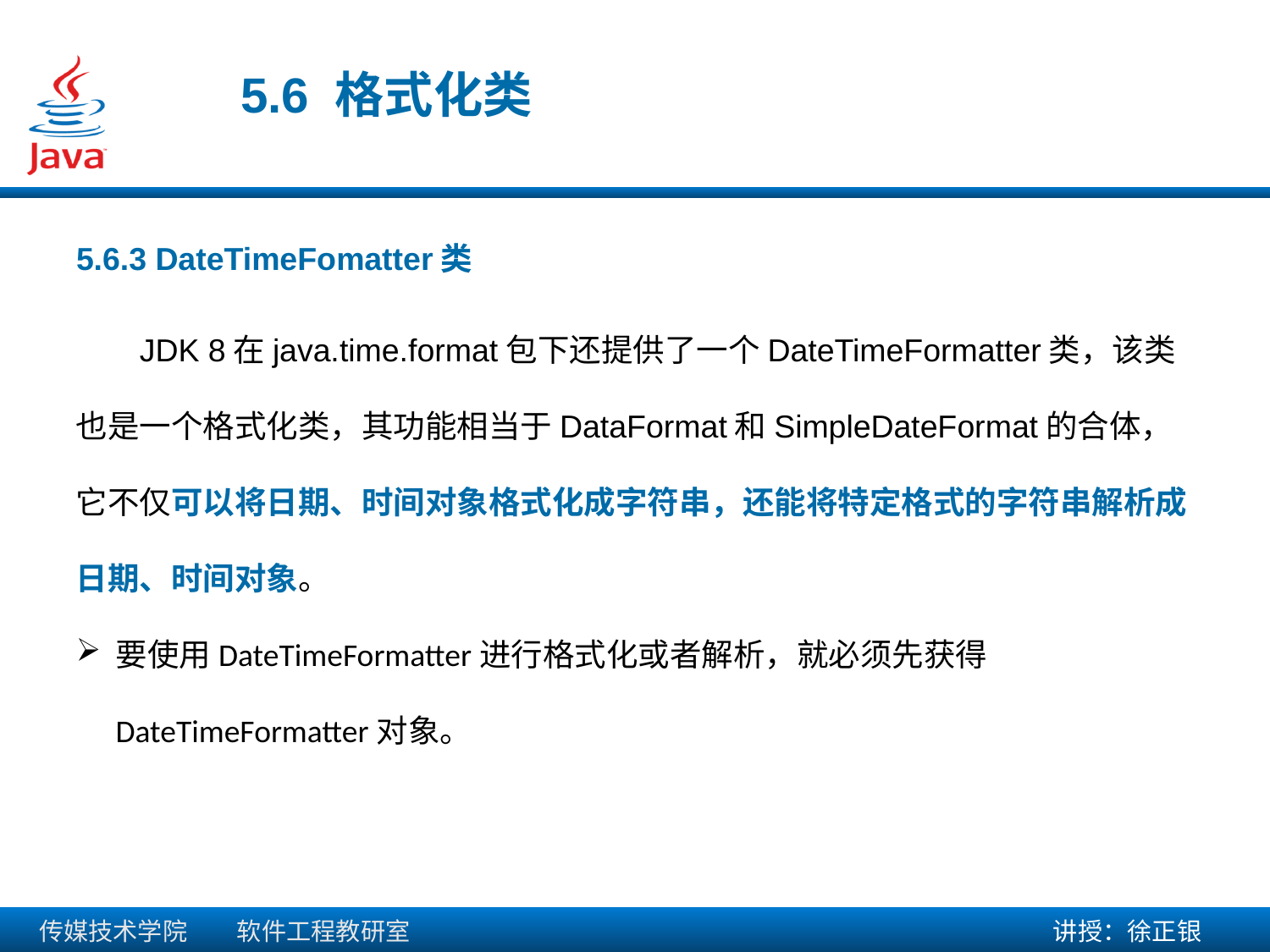

5.6 格式化类
5.6.3 DateTimeFomatter类
JDK 8在java.time.format包下还提供了一个DateTimeFormatter类，该类也是一个格式化类，其功能相当于DataFormat和SimpleDateFormat的合体，它不仅可以将日期、时间对象格式化成字符串，还能将特定格式的字符串解析成日期、时间对象。
要使用DateTimeFormatter进行格式化或者解析，就必须先获得DateTimeFormatter对象。